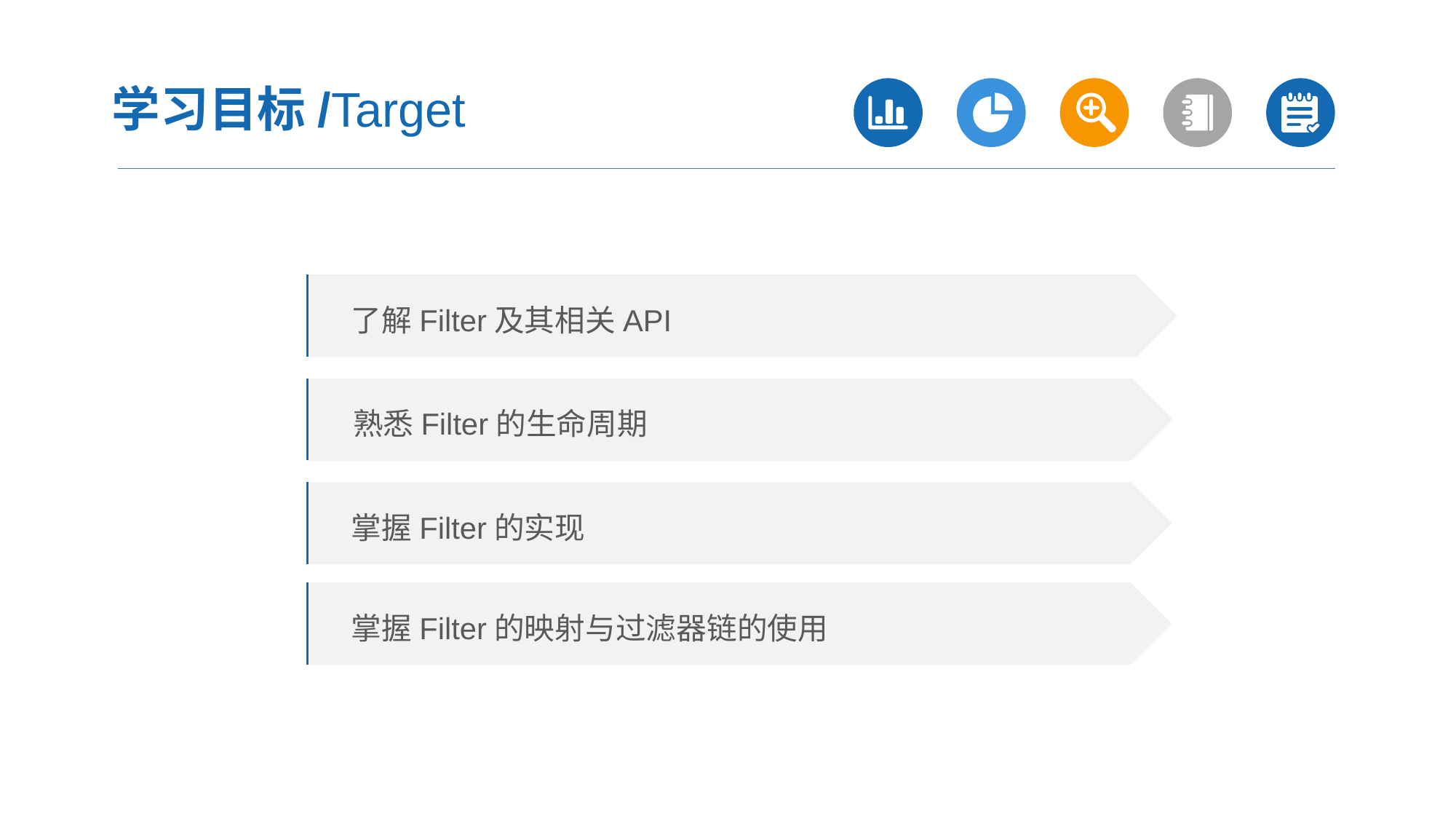

学习目标/Target
    了解Filter及其相关API

    熟悉Filter的生命周期
    掌握Filter的实现

    掌握Filter的映射与过滤器链的使用